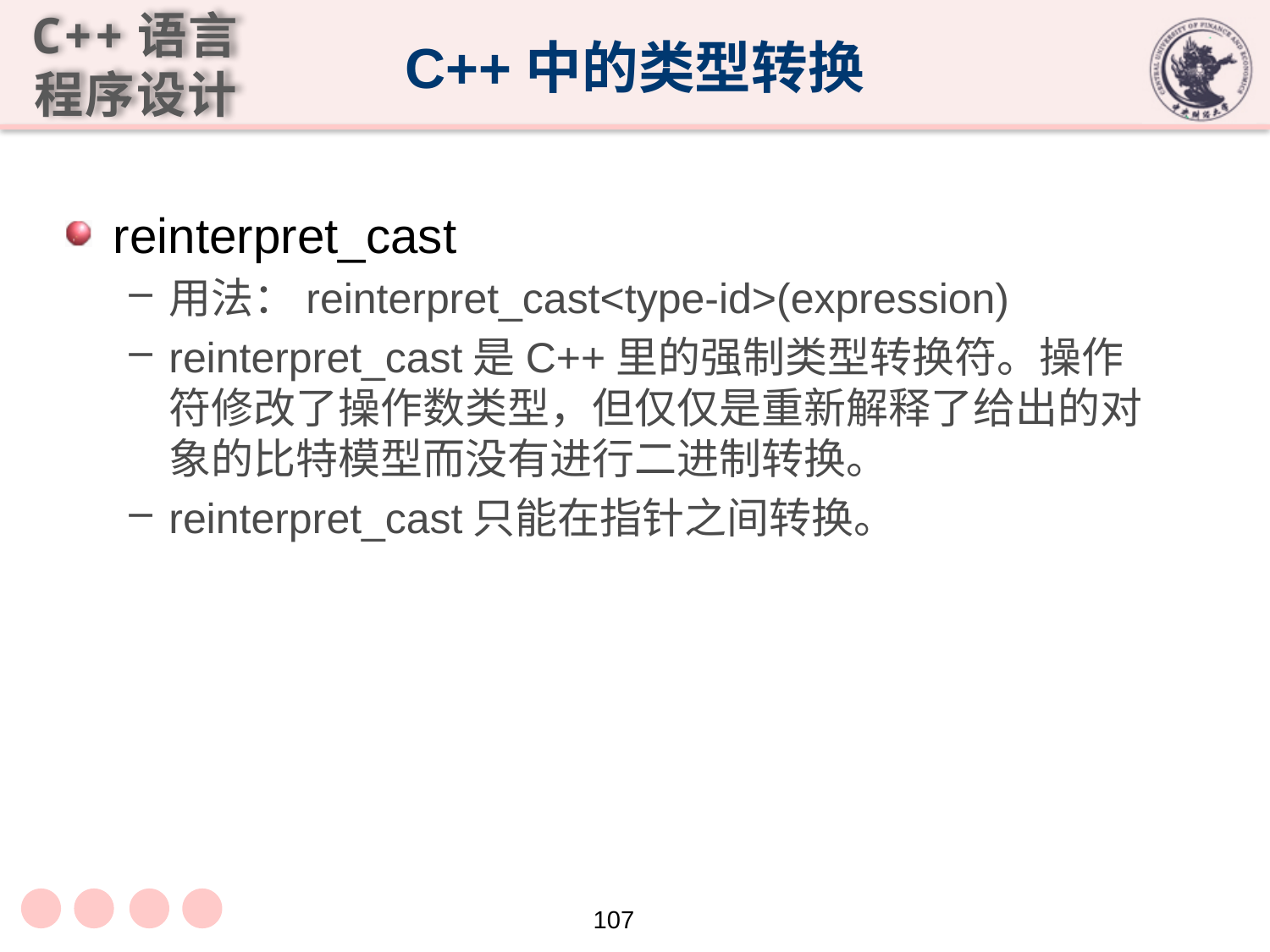

# C++中的类型转换
reinterpret_cast
用法：reinterpret_cast<type-id>(expression)
reinterpret_cast是C++里的强制类型转换符。操作符修改了操作数类型，但仅仅是重新解释了给出的对象的比特模型而没有进行二进制转换。
reinterpret_cast只能在指针之间转换。
107